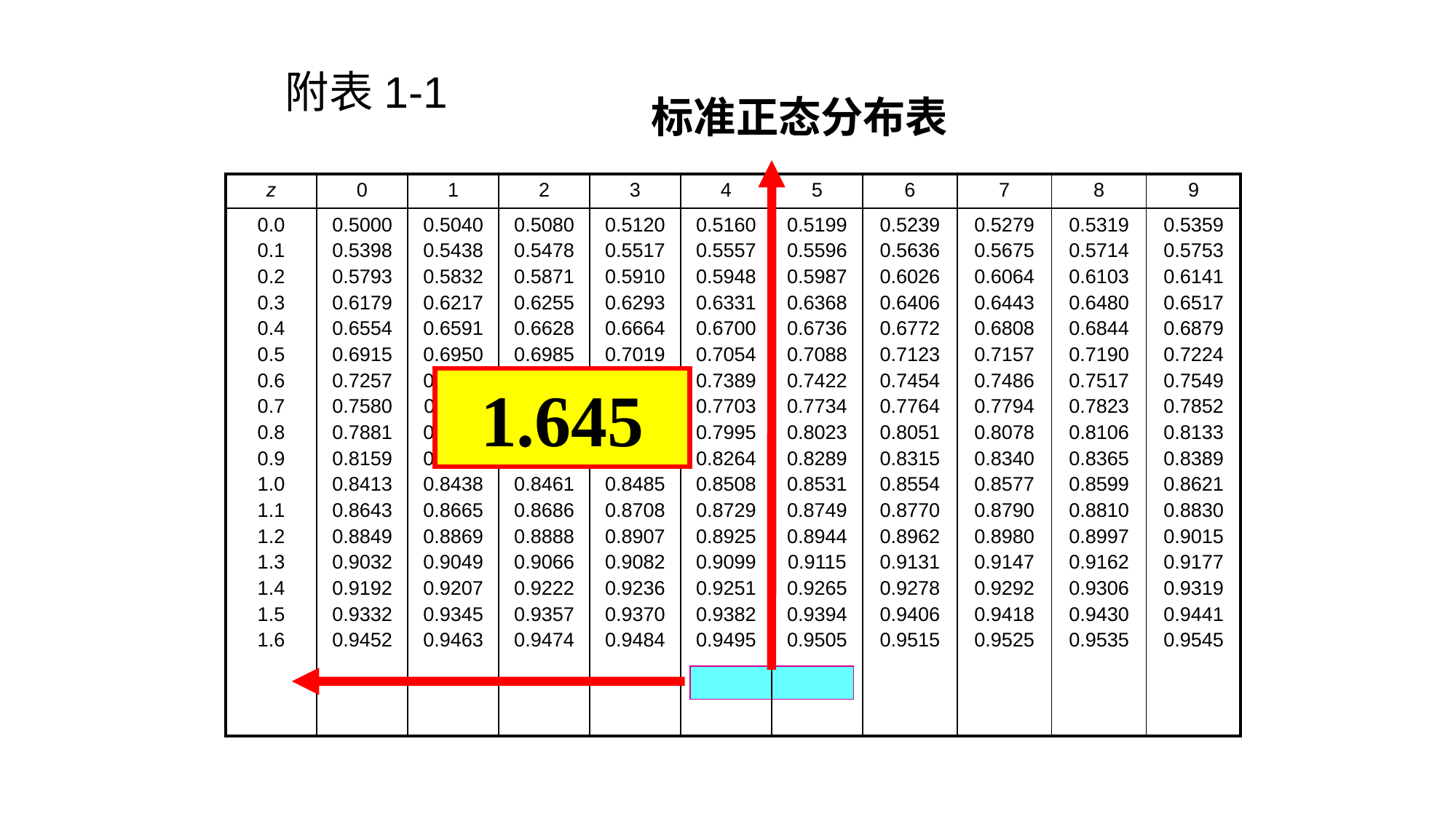

# 附表1-1
标准正态分布表

| z | 0 | 1 | 2 | 3 | 4 | 5 | 6 | 7 | 8 | 9 |
| --- | --- | --- | --- | --- | --- | --- | --- | --- | --- | --- |
| 0.0 0.1 0.2 0.3 0.4 0.5 0.6 0.7 0.8 0.9 1.0 1.1 1.2 1.3 1.4 1.5 1.6 | 0.5000 0.5398 0.5793 0.6179 0.6554 0.6915 0.7257 0.7580 0.7881 0.8159 0.8413 0.8643 0.8849 0.9032 0.9192 0.9332 0.9452 | 0.5040 0.5438 0.5832 0.6217 0.6591 0.6950 0.7291 0.7611 0.7910 0.8186 0.8438 0.8665 0.8869 0.9049 0.9207 0.9345 0.9463 | 0.5080 0.5478 0.5871 0.6255 0.6628 0.6985 0.7324 0.7642 0.7939 0.8212 0.8461 0.8686 0.8888 0.9066 0.9222 0.9357 0.9474 | 0.5120 0.5517 0.5910 0.6293 0.6664 0.7019 0.7357 0.7673 0.7967 0.8238 0.8485 0.8708 0.8907 0.9082 0.9236 0.9370 0.9484 | 0.5160 0.5557 0.5948 0.6331 0.6700 0.7054 0.7389 0.7703 0.7995 0.8264 0.8508 0.8729 0.8925 0.9099 0.9251 0.9382 0.9495 | 0.5199 0.5596 0.5987 0.6368 0.6736 0.7088 0.7422 0.7734 0.8023 0.8289 0.8531 0.8749 0.8944 0.9115 0.9265 0.9394 0.9505 | 0.5239 0.5636 0.6026 0.6406 0.6772 0.7123 0.7454 0.7764 0.8051 0.8315 0.8554 0.8770 0.8962 0.9131 0.9278 0.9406 0.9515 | 0.5279 0.5675 0.6064 0.6443 0.6808 0.7157 0.7486 0.7794 0.8078 0.8340 0.8577 0.8790 0.8980 0.9147 0.9292 0.9418 0.9525 | 0.5319 0.5714 0.6103 0.6480 0.6844 0.7190 0.7517 0.7823 0.8106 0.8365 0.8599 0.8810 0.8997 0.9162 0.9306 0.9430 0.9535 | 0.5359 0.5753 0.6141 0.6517 0.6879 0.7224 0.7549 0.7852 0.8133 0.8389 0.8621 0.8830 0.9015 0.9177 0.9319 0.9441 0.9545 |
1.645